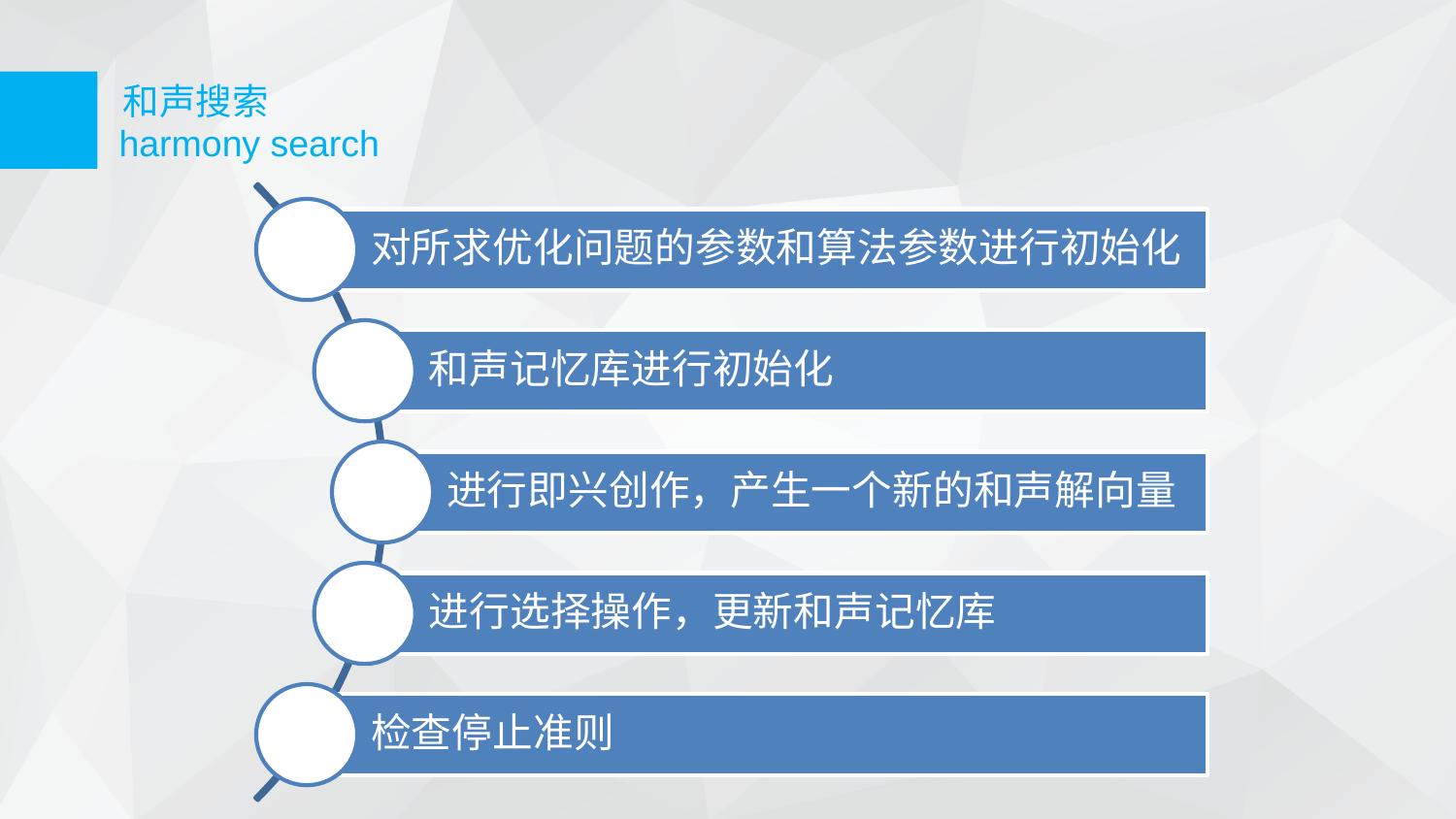

和声搜索

harmony search
对所求优化问题的参数和算法参数进行初始化
和声记忆库进行初始化
进行即兴创作，产生一个新的和声解向量
进行选择操作，更新和声记忆库
检查停止准则